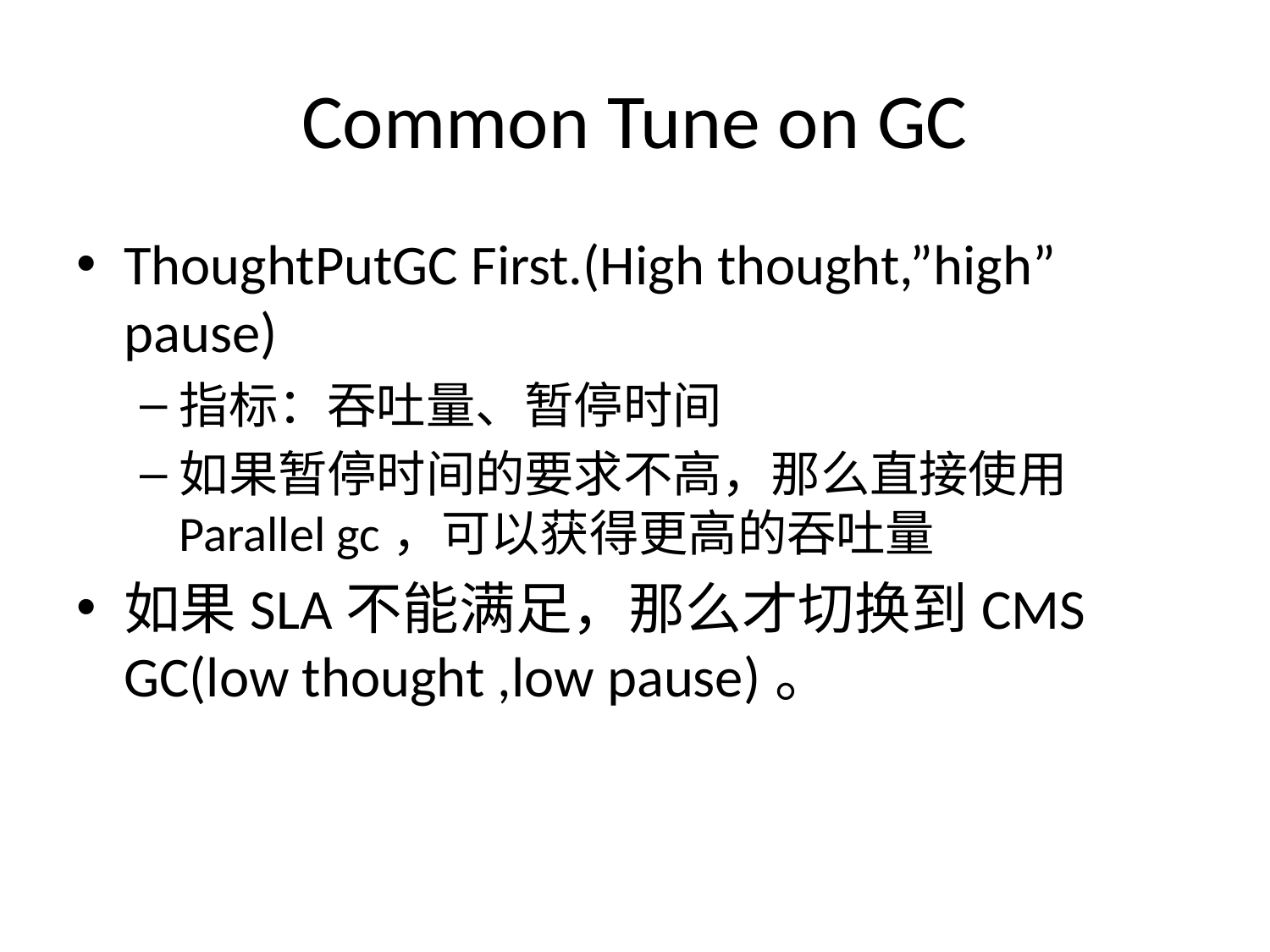

# Common Tune on GC
ThoughtPutGC First.(High thought,”high” pause)
指标：吞吐量、暂停时间
如果暂停时间的要求不高，那么直接使用Parallel gc，可以获得更高的吞吐量
如果SLA不能满足，那么才切换到CMS GC(low thought ,low pause)。